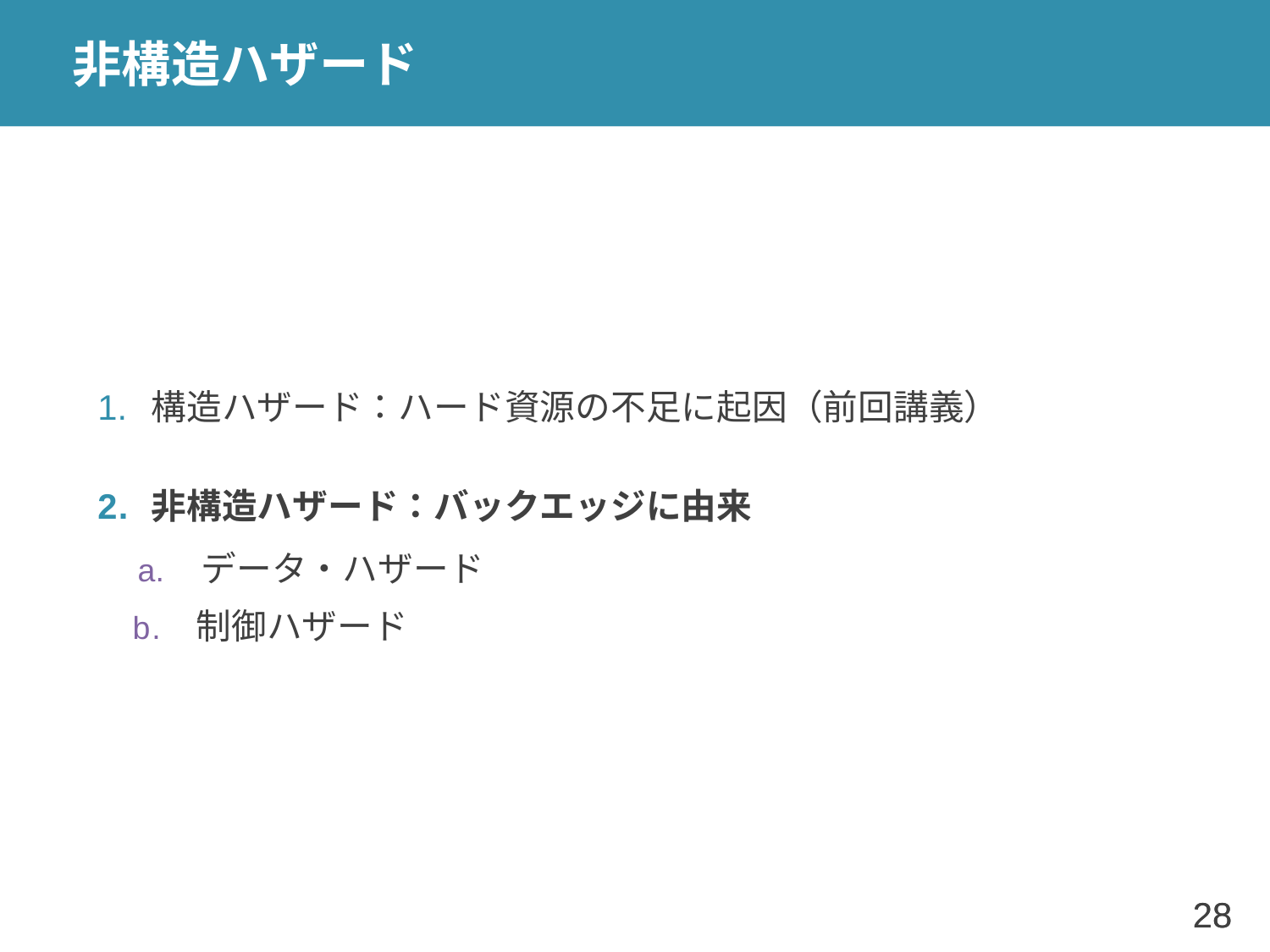

# 非構造ハザード
構造ハザード：ハード資源の不足に起因（前回講義）
非構造ハザード：バックエッジに由来
データ・ハザード
制御ハザード